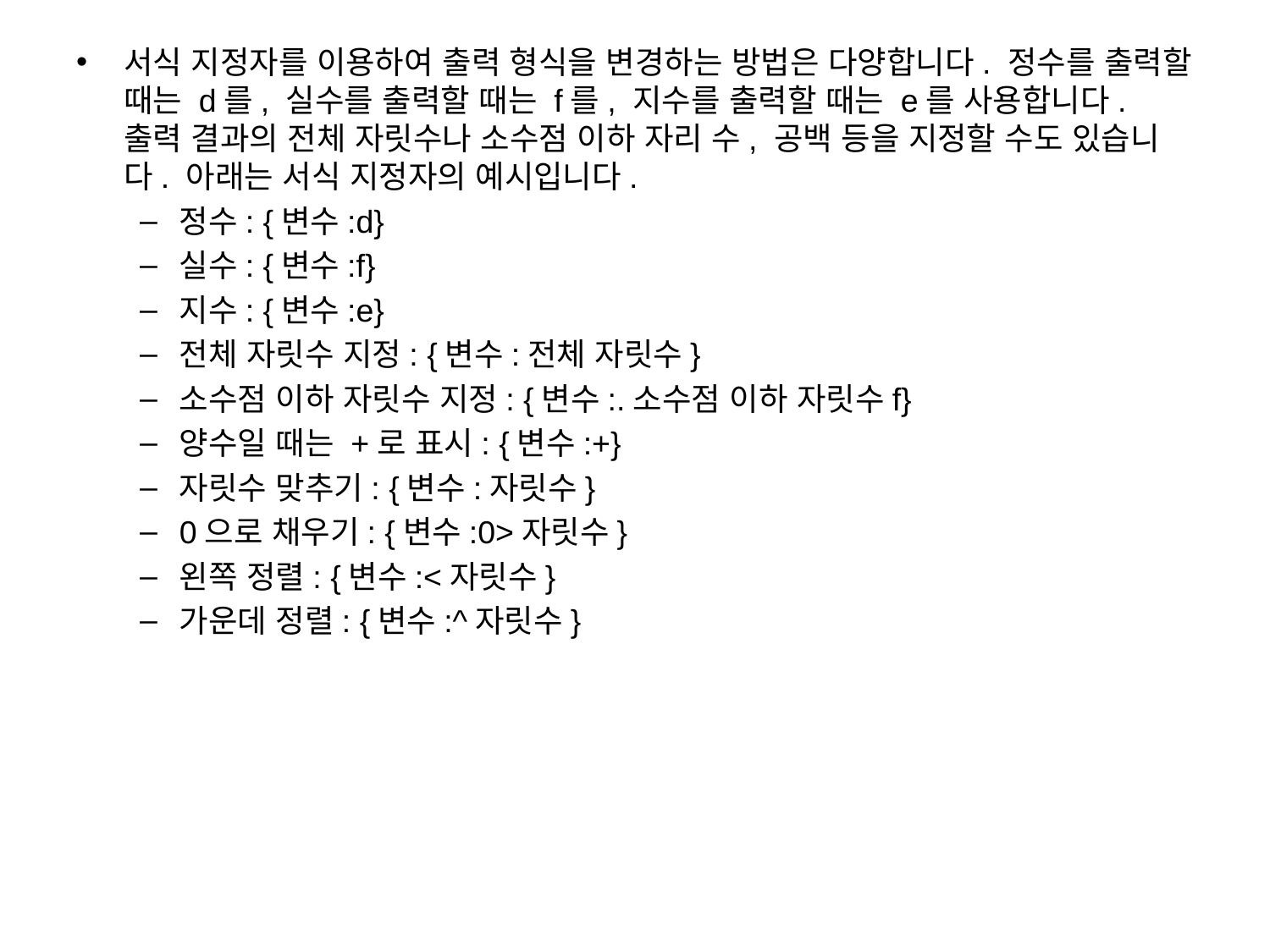

서식 지정자를 이용하여 출력 형식을 변경하는 방법은 다양합니다. 정수를 출력할 때는 d를, 실수를 출력할 때는 f를, 지수를 출력할 때는 e를 사용합니다. 출력 결과의 전체 자릿수나 소수점 이하 자리 수, 공백 등을 지정할 수도 있습니다. 아래는 서식 지정자의 예시입니다.
정수: {변수:d}
실수: {변수:f}
지수: {변수:e}
전체 자릿수 지정: {변수:전체 자릿수}
소수점 이하 자릿수 지정: {변수:.소수점 이하 자릿수f}
양수일 때는 +로 표시: {변수:+}
자릿수 맞추기: {변수:자릿수}
0으로 채우기: {변수:0>자릿수}
왼쪽 정렬: {변수:<자릿수}
가운데 정렬: {변수:^자릿수}